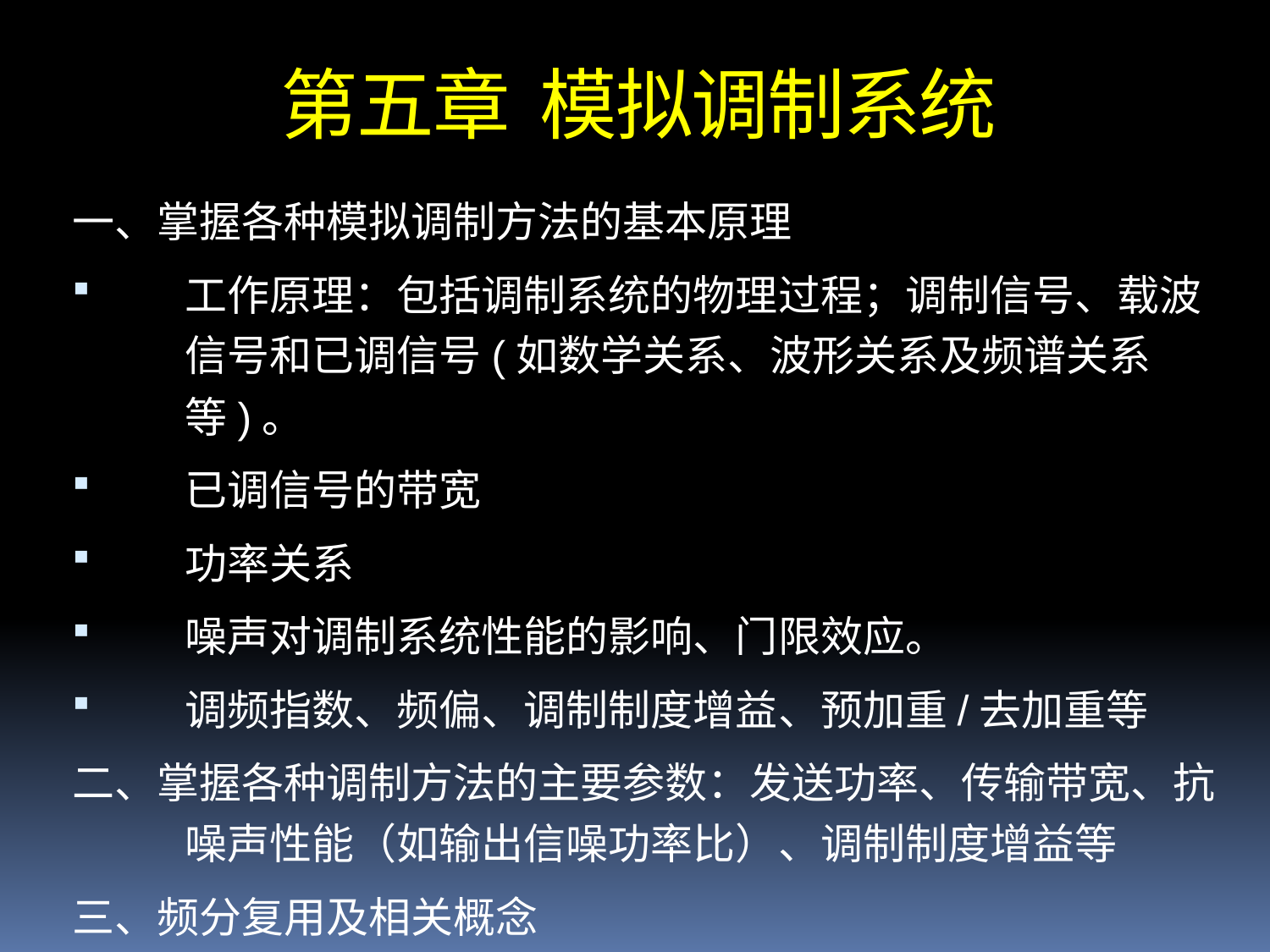

第五章  模拟调制系统
一、掌握各种模拟调制方法的基本原理
工作原理：包括调制系统的物理过程；调制信号、载波信号和已调信号(如数学关系、波形关系及频谱关系等)。
已调信号的带宽
功率关系
噪声对调制系统性能的影响、门限效应。
调频指数、频偏、调制制度增益、预加重/去加重等
二、掌握各种调制方法的主要参数：发送功率、传输带宽、抗噪声性能（如输出信噪功率比）、调制制度增益等
三、频分复用及相关概念